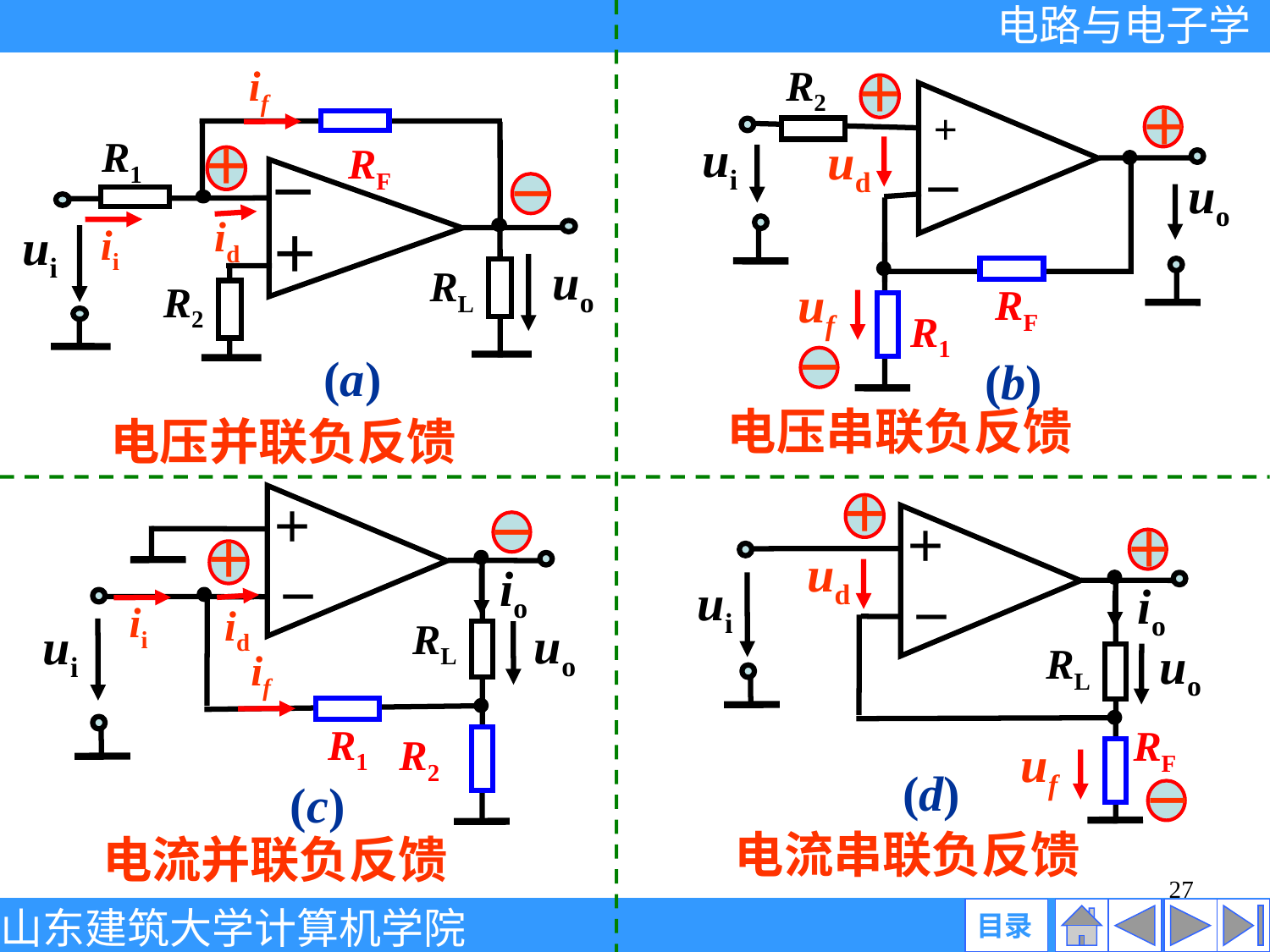

R2
＋

＋

+

ui

ud

－

uo

uf

RF

R1

－

(b)

if

R1
＋

RF

－
－

id
ui
ii

＋

uo
RL

R2

(a)

电压串联负反馈
电压并联负反馈
＋

＋

＋
ud

ui
io

－

uo
RL

RF

uf

(d)
－

＋

io

－

RL
uo
ui

R1

R2

(c)

－

＋

ii
id

if

电流串联负反馈
电流并联负反馈